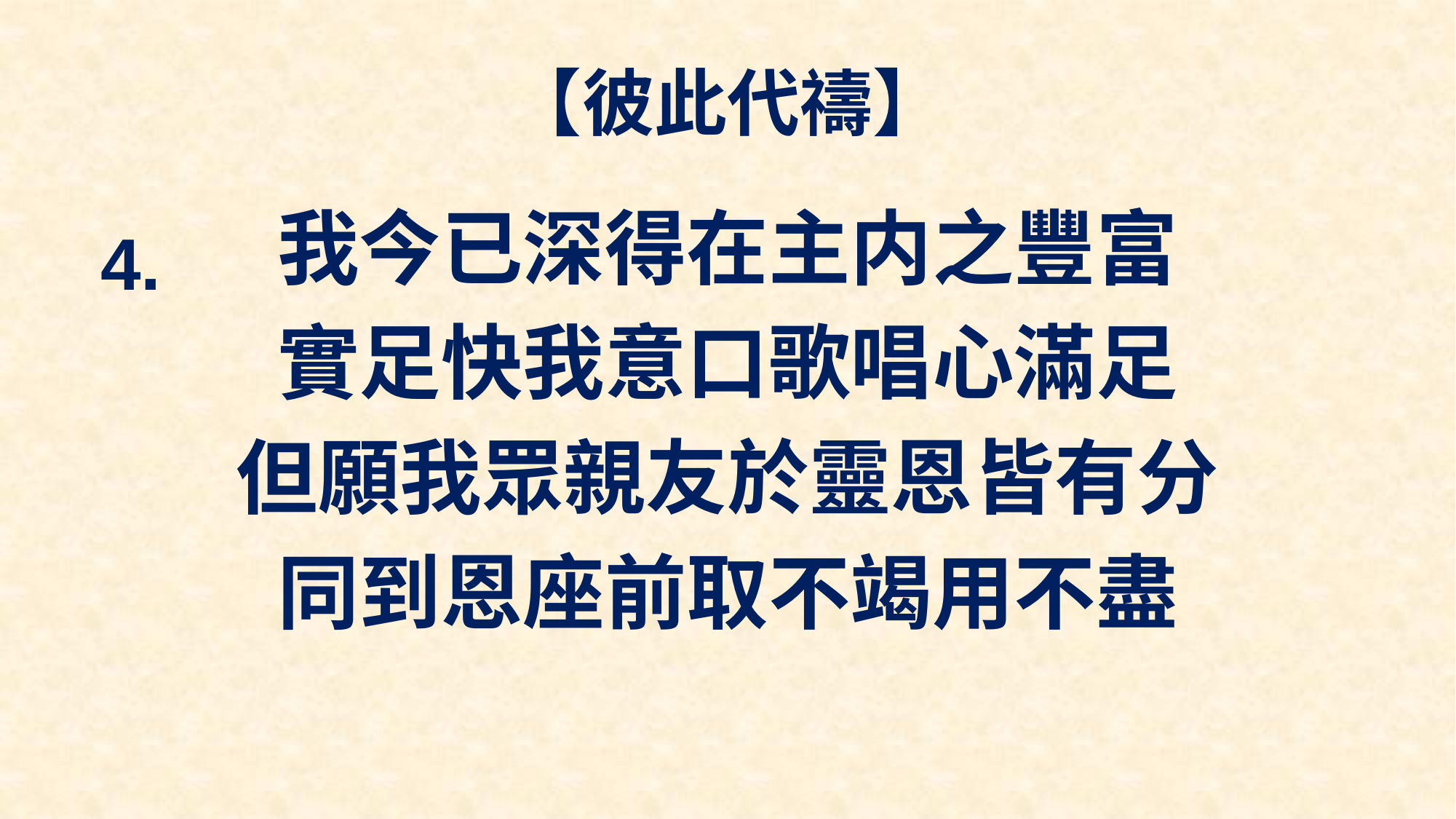

# 【彼此代禱】
我今已深得在主内之豐富
實足快我意口歌唱心滿足
但願我眾親友於靈恩皆有分
同到恩座前取不竭用不盡
4.